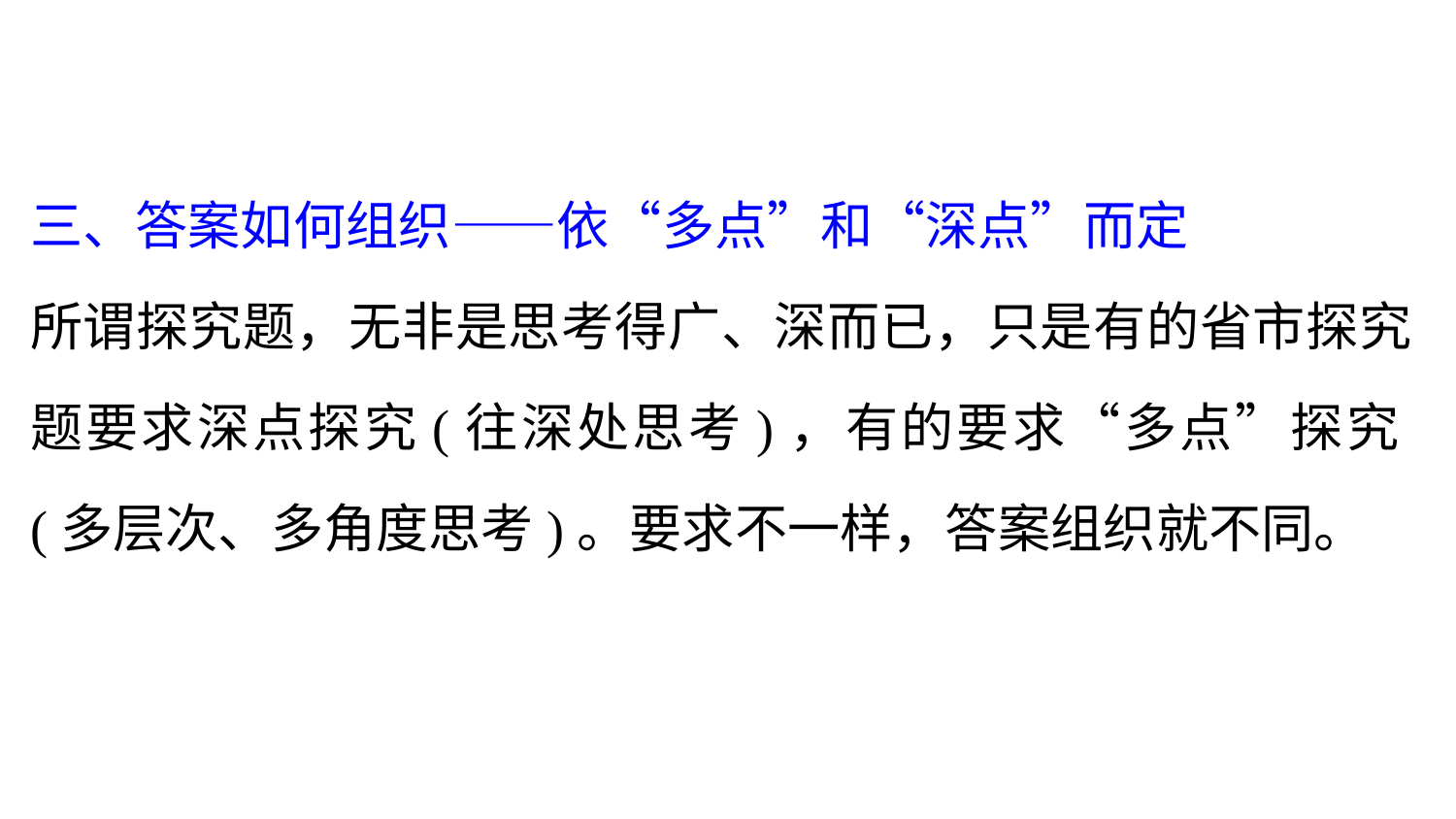

三、答案如何组织——依“多点”和“深点”而定
所谓探究题，无非是思考得广、深而已，只是有的省市探究题要求深点探究(往深处思考)，有的要求“多点”探究(多层次、多角度思考)。要求不一样，答案组织就不同。